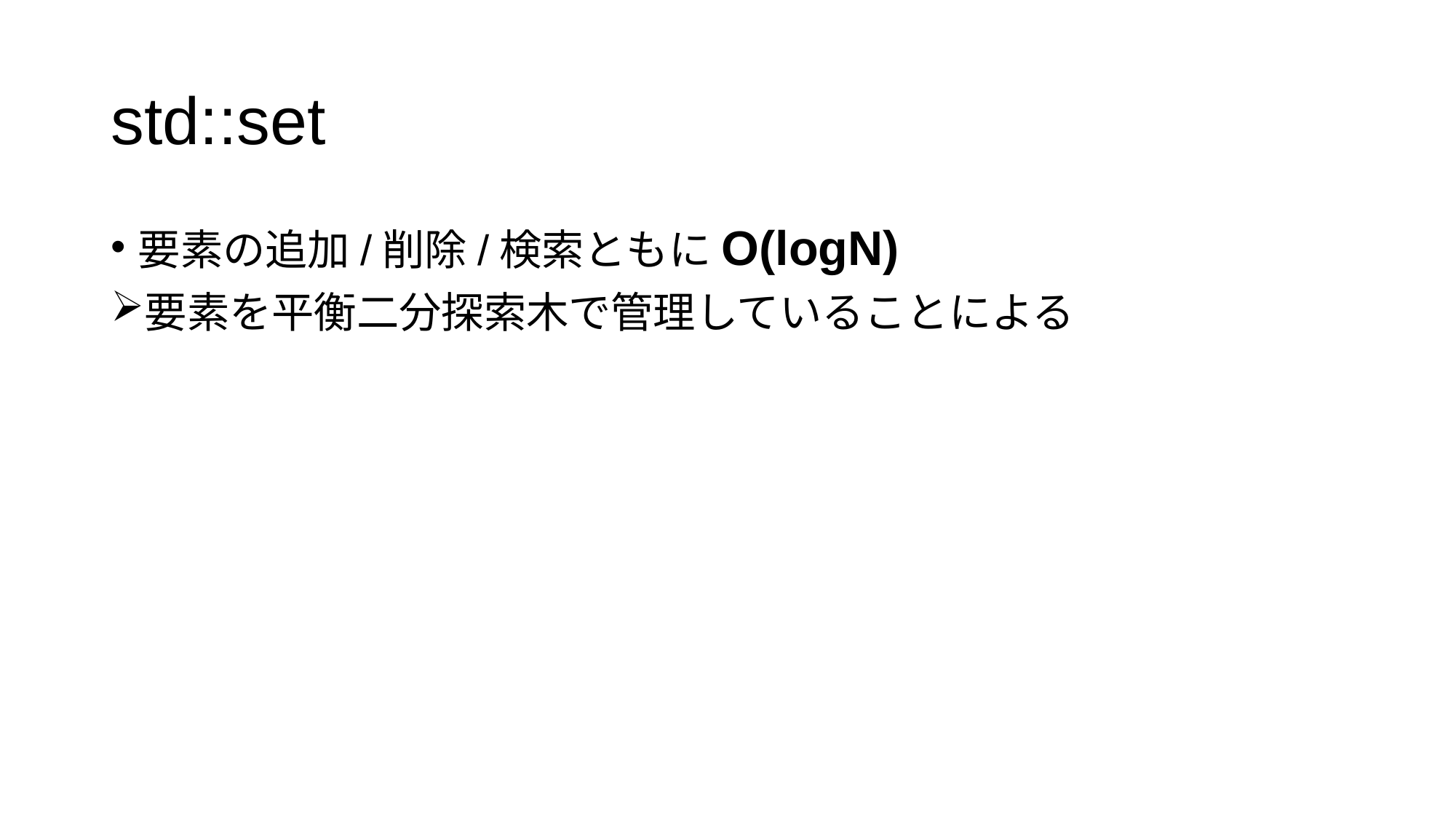

# std::set
要素の追加/削除/検索ともにO(logN)
要素を平衡二分探索木で管理していることによる